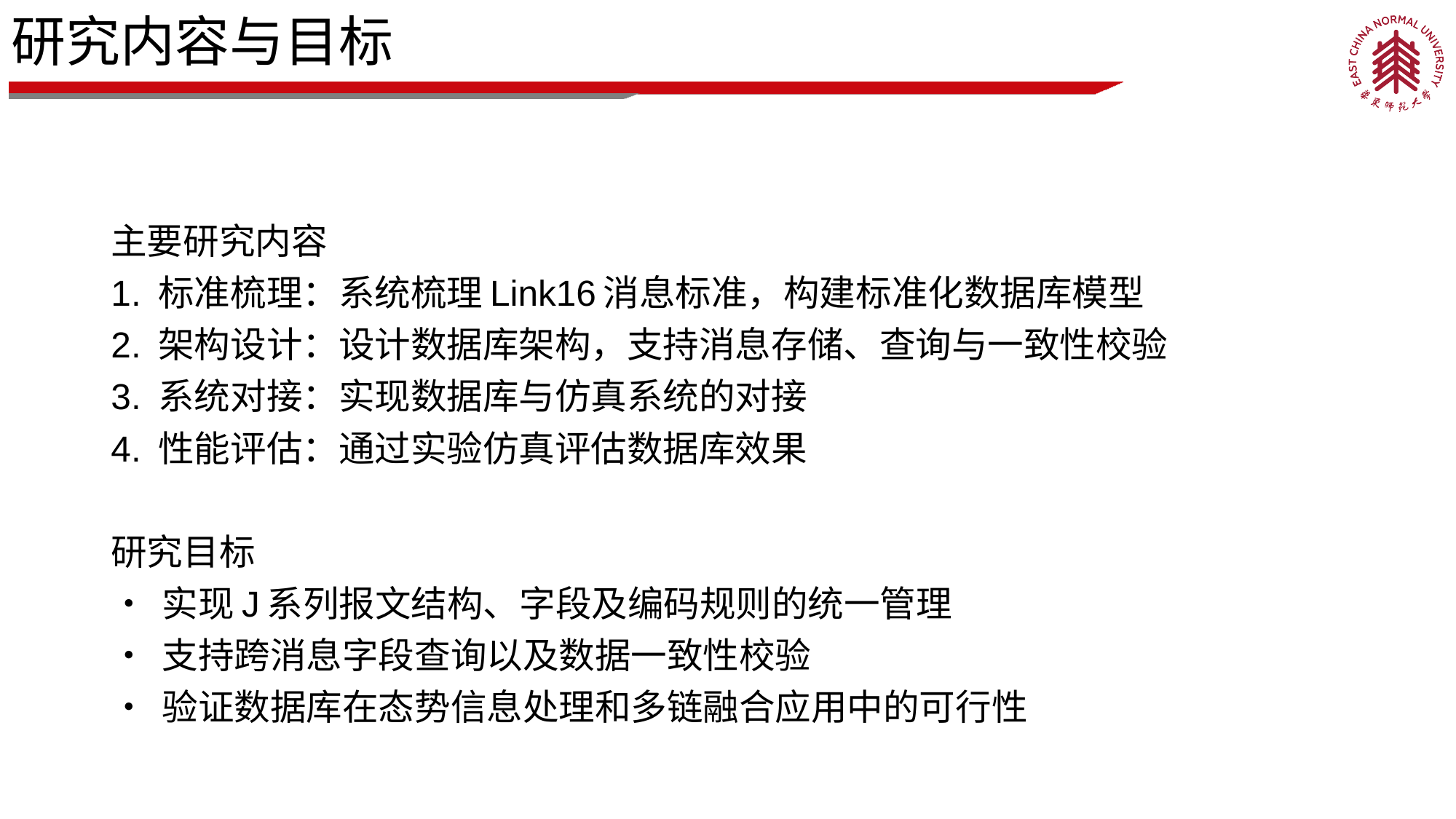

# 研究内容与目标
主要研究内容
1. 标准梳理：系统梳理Link16消息标准，构建标准化数据库模型
2. 架构设计：设计数据库架构，支持消息存储、查询与一致性校验
3. 系统对接：实现数据库与仿真系统的对接
4. 性能评估：通过实验仿真评估数据库效果

研究目标
• 实现J系列报文结构、字段及编码规则的统一管理
• 支持跨消息字段查询以及数据一致性校验
• 验证数据库在态势信息处理和多链融合应用中的可行性